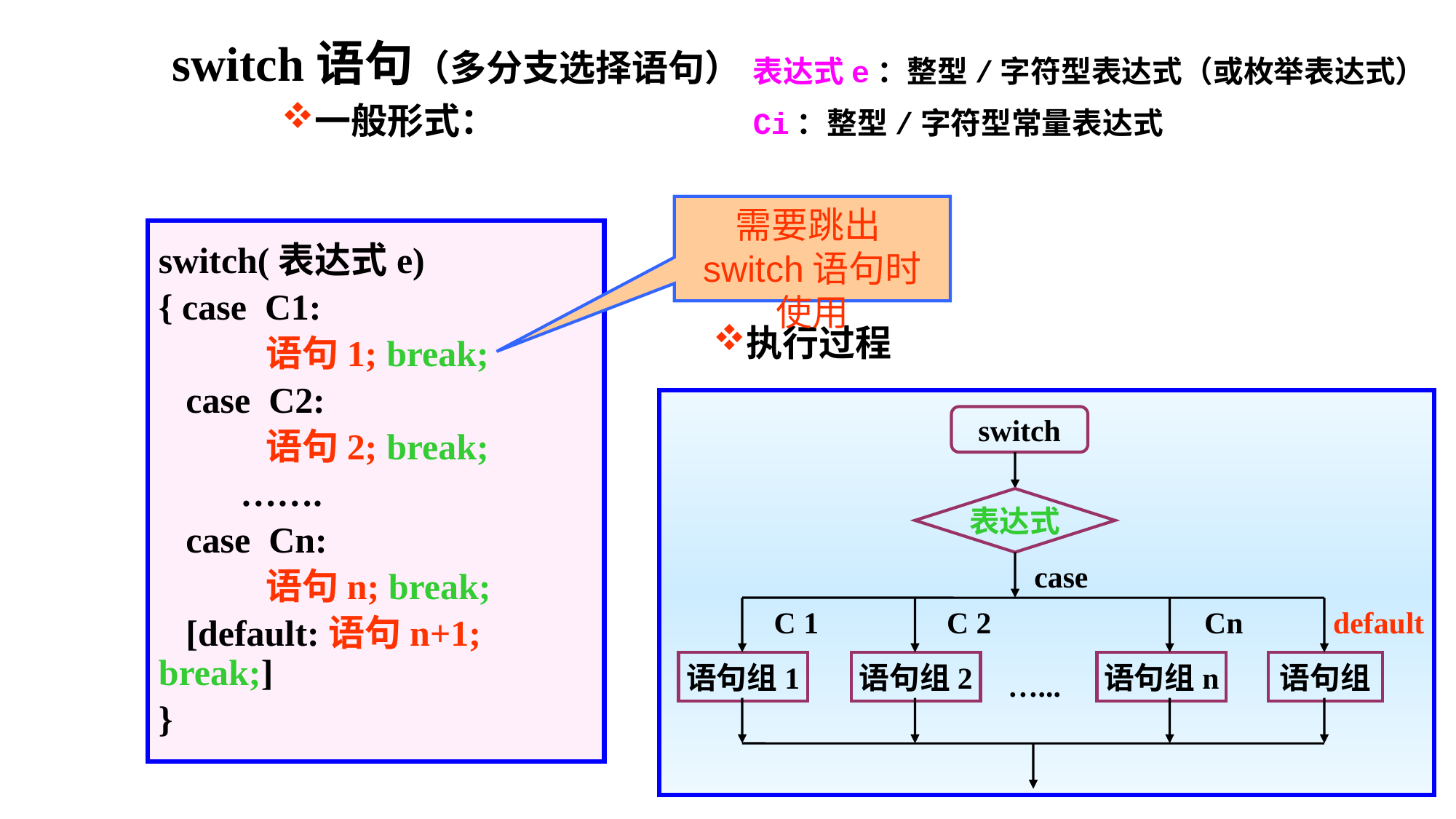

switch语句（多分支选择语句）
一般形式：
表达式e：整型/字符型表达式（或枚举表达式）
Ci：整型/字符型常量表达式
需要跳出switch语句时使用
switch(表达式e)
{ case  C1:
            语句1; break;
   case  C2:
            语句2; break;
         …….
   case  Cn:
            语句n; break;
   [default:语句n+1; break;]
}
执行过程

switch

表达式

case

C 1

C 2

Cn

default
语句组1
语句组2
语句组n
语句组
…...